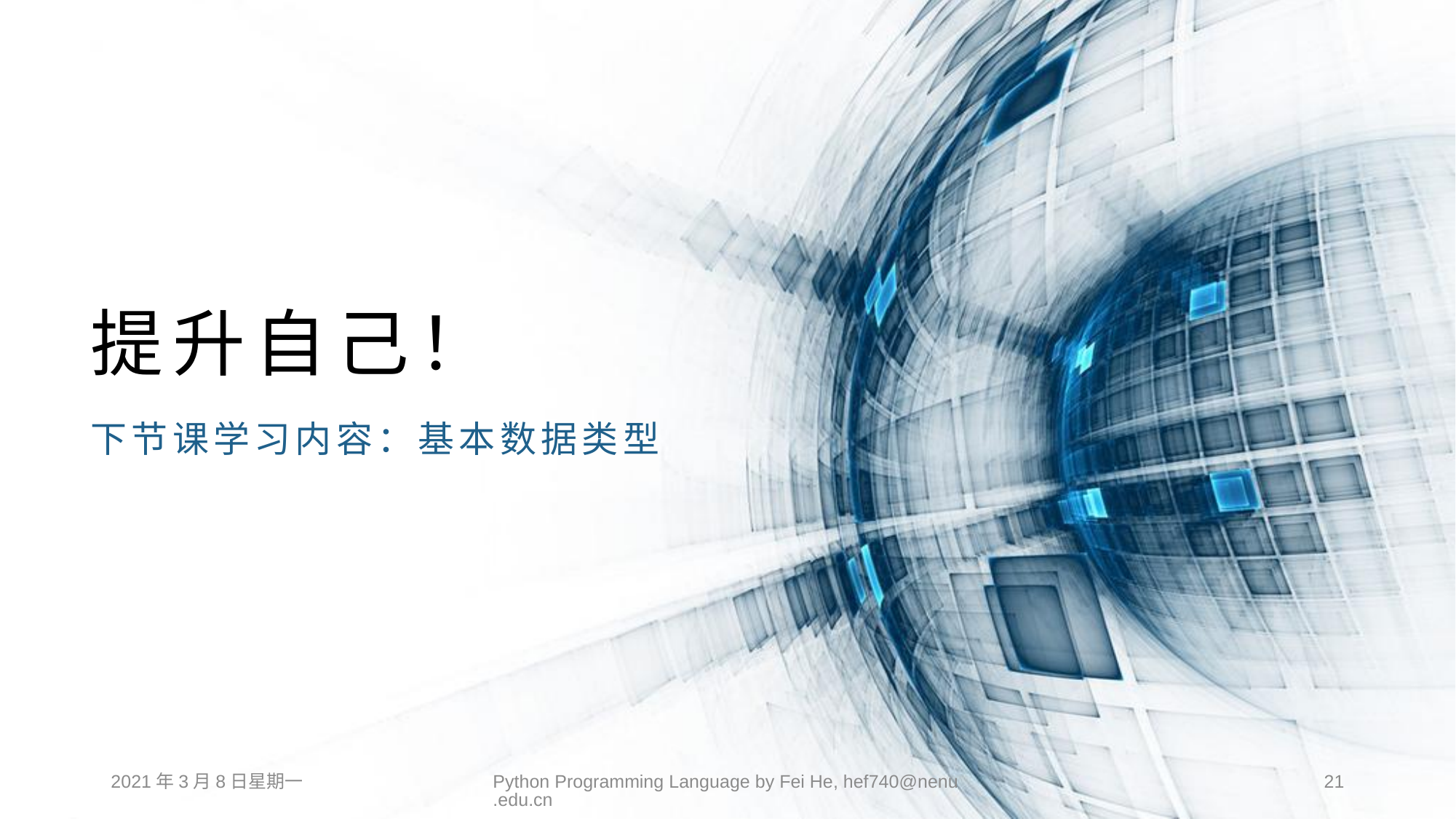

提升自己！
下节课学习内容：基本数据类型
2021年3月8日星期一
Python Programming Language by Fei He, hef740@nenu.edu.cn
21